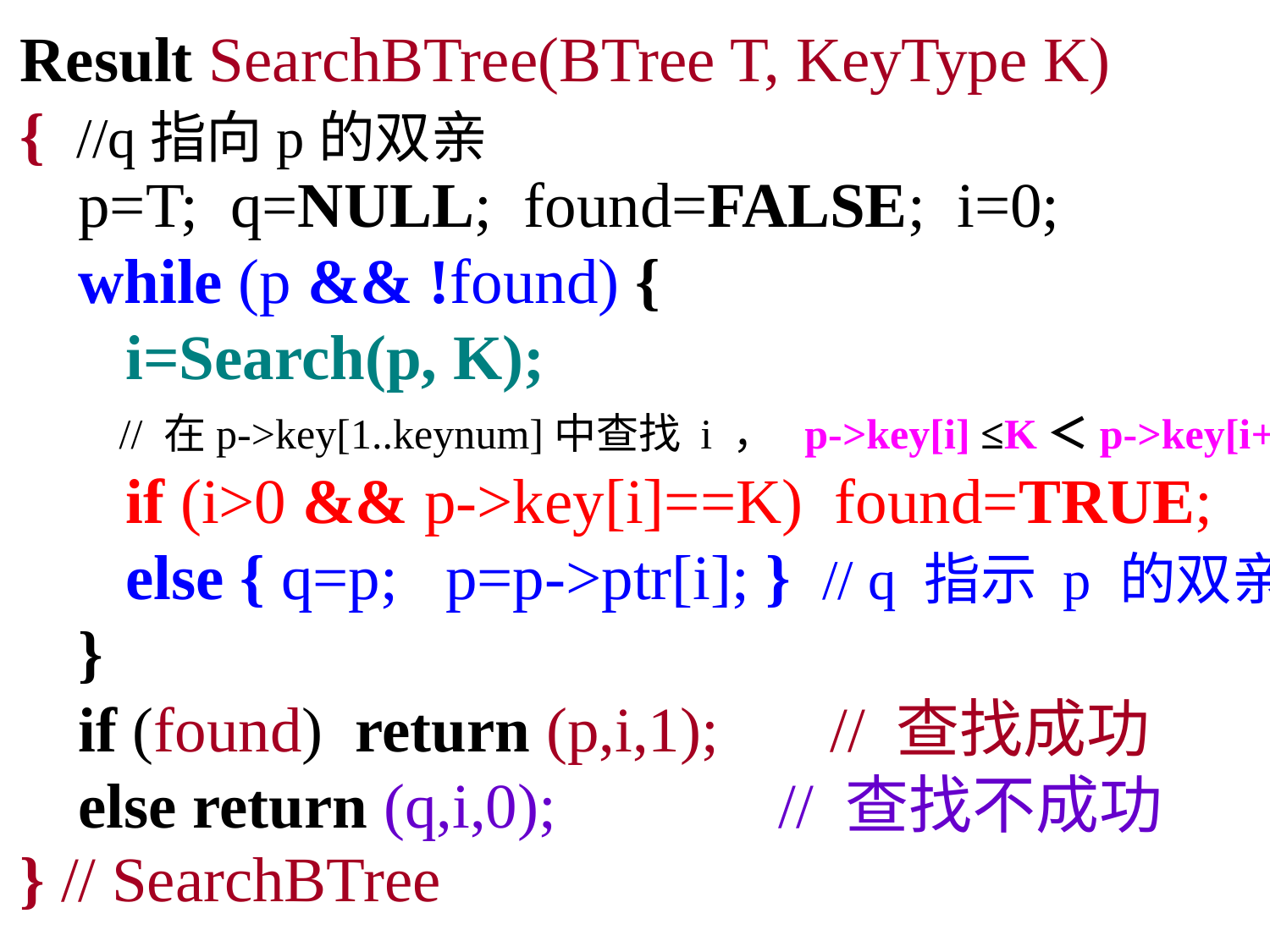

Result SearchBTree(BTree T, KeyType K)
{  //q指向p的双亲

} // SearchBTree
 p=T;  q=NULL;  found=FALSE;  i=0;
 while (p && !found) {
    i=Search(p, K);
    // 在p->key[1..keynum]中查找 i ，  p->key[i] ≤K＜p->key[i+1]
    if (i>0 && p->key[i]==K)  found=TRUE;
    else { q=p;   p=p->ptr[i]; }  // q 指示 p 的双亲
 }
 if (found)  return (p,i,1);       // 查找成功
 else return (q,i,0);              // 查找不成功